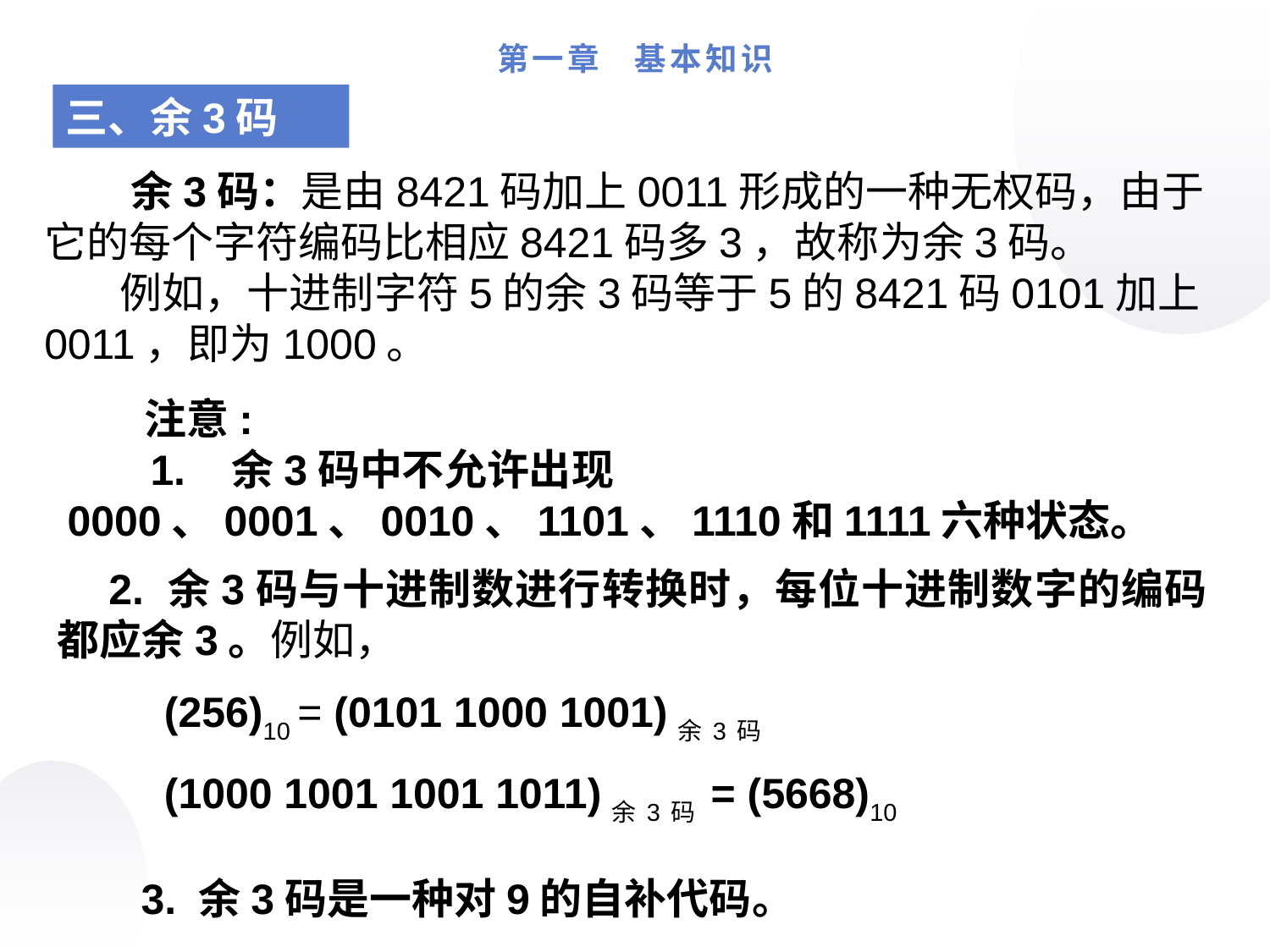

第一章   基本知识
三、余3码
        余3码：是由8421码加上0011形成的一种无权码，由于它的每个字符编码比相应8421码多3，故称为余3码。
        例如，十进制字符5的余3码等于5的8421码0101加上0011，即为1000。
       注意:
       1.   余3码中不允许出现0000、0001、0010、1101、1110和1111六种状态。
    2. 余3码与十进制数进行转换时，每位十进制数字的编码都应余3。例如，
         (256)10 = (0101 1000 1001)余3码
         (1000 1001 1001 1011)余3码 = (5668)10

  3. 余3码是一种对9的自补代码。
36